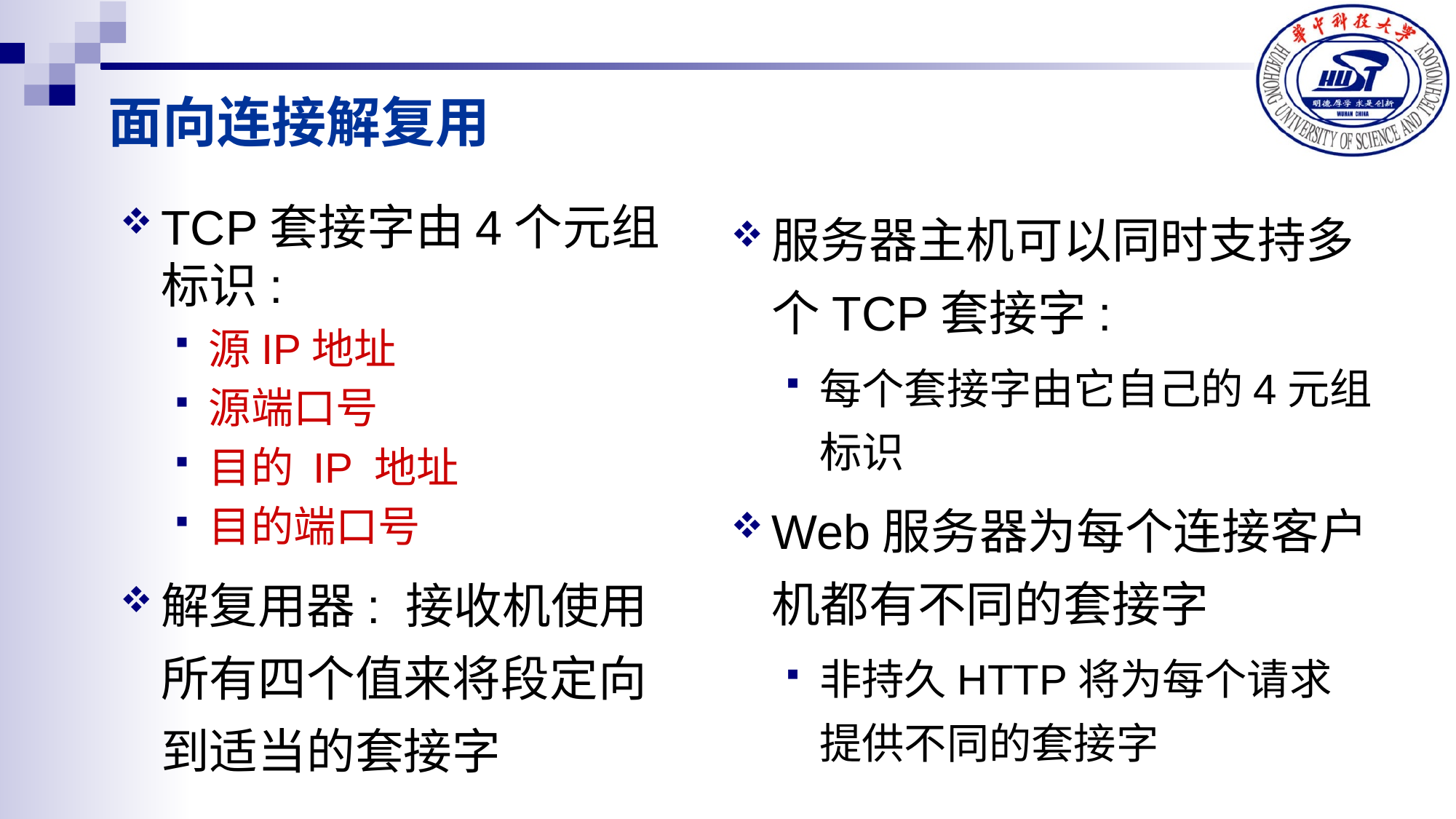

# 面向连接解复用
服务器主机可以同时支持多个TCP套接字:
每个套接字由它自己的4元组标识
Web服务器为每个连接客户机都有不同的套接字
非持久HTTP将为每个请求提供不同的套接字
TCP套接字由4个元组标识:
源IP地址
源端口号
目的 IP 地址
目的端口号
解复用器: 接收机使用所有四个值来将段定向到适当的套接字
19